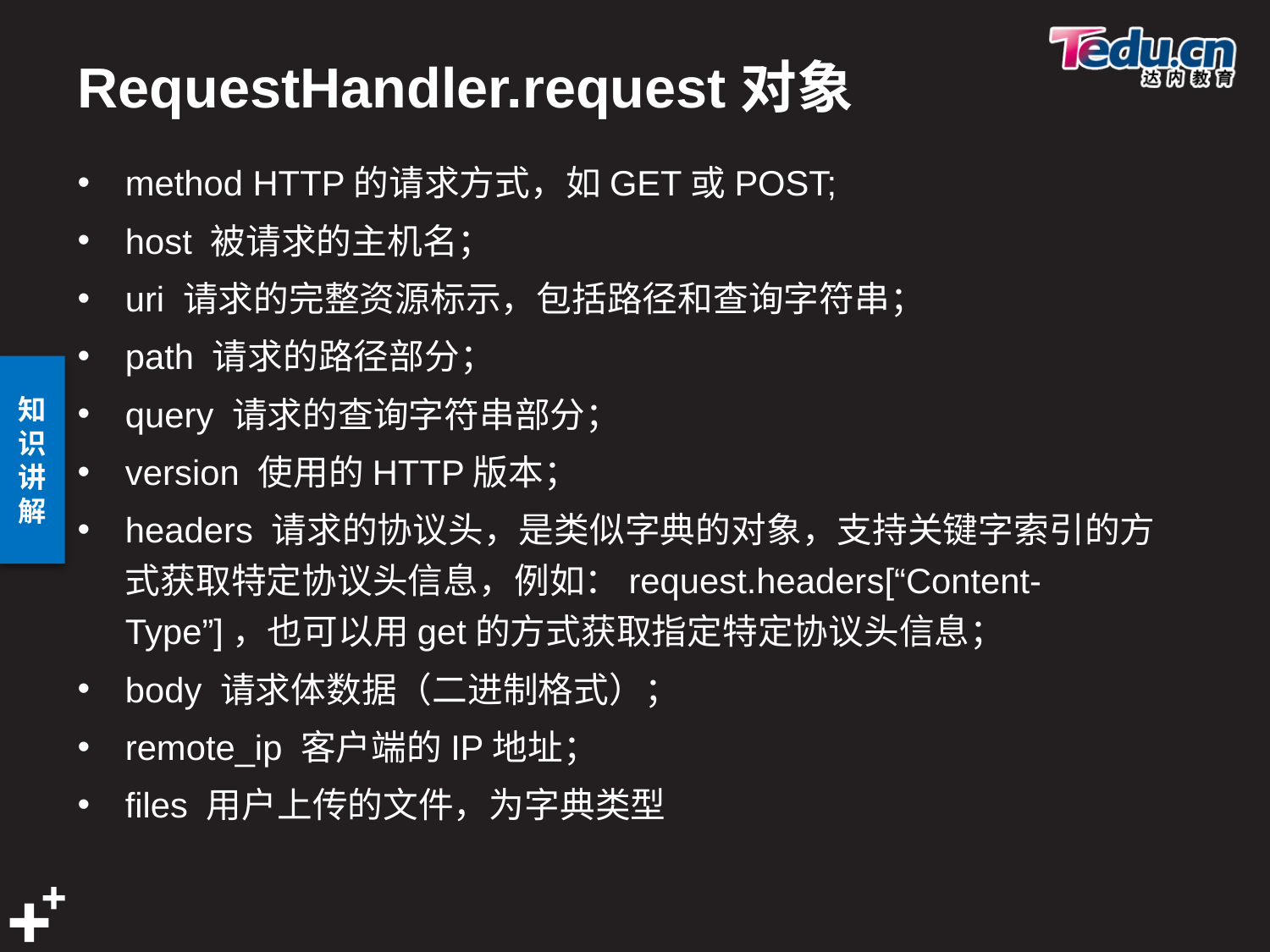

# RequestHandler.request对象
method HTTP的请求方式，如GET或POST;
host 被请求的主机名；
uri 请求的完整资源标示，包括路径和查询字符串；
path 请求的路径部分；
query 请求的查询字符串部分；
version 使用的HTTP版本；
headers 请求的协议头，是类似字典的对象，支持关键字索引的方式获取特定协议头信息，例如：request.headers[“Content-Type”]，也可以用get的方式获取指定特定协议头信息；
body 请求体数据（二进制格式）；
remote_ip 客户端的IP地址；
files 用户上传的文件，为字典类型